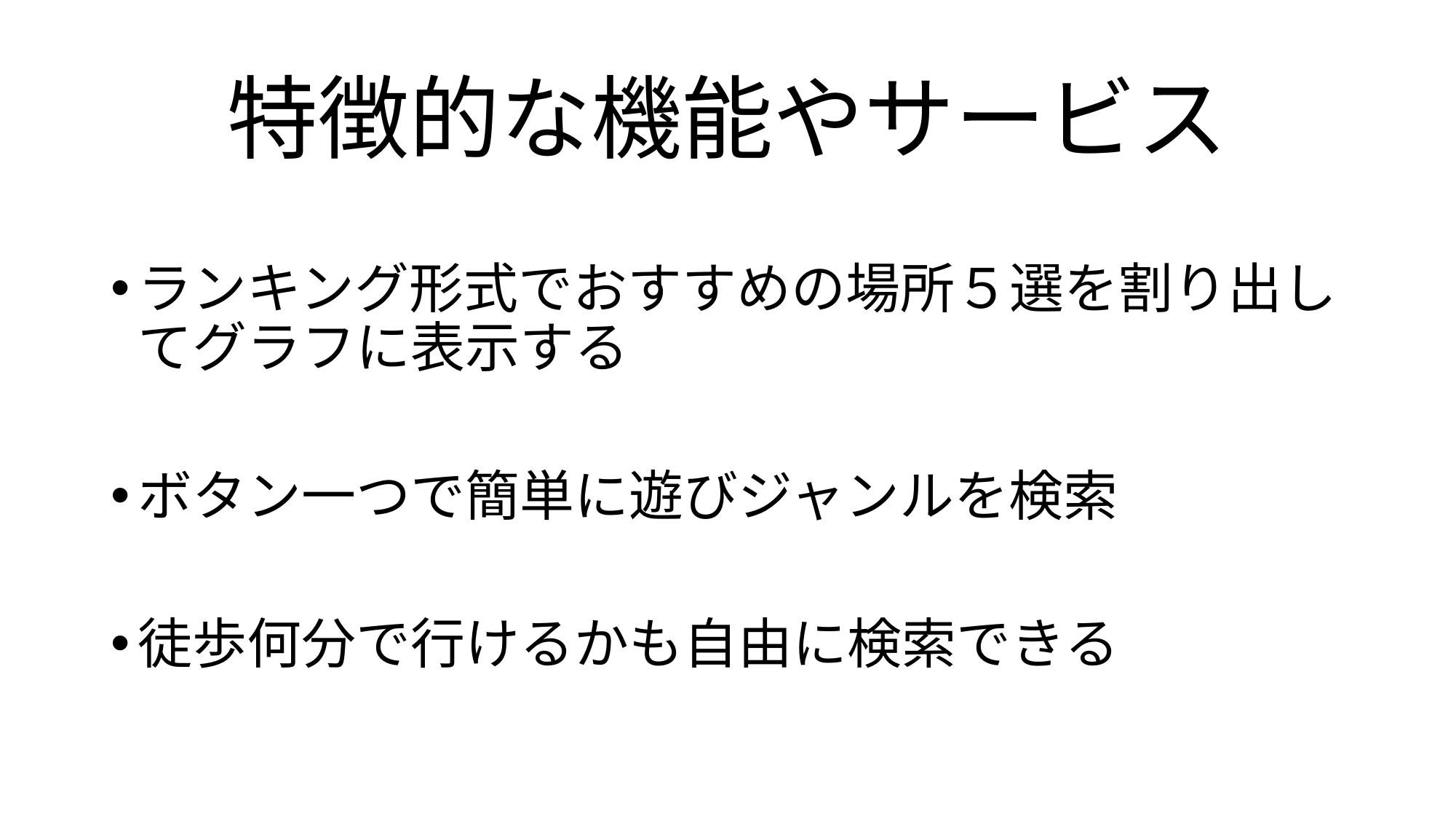

# 特徴的な機能やサービス
ランキング形式でおすすめの場所５選を割り出してグラフに表示する

ボタン一つで簡単に遊びジャンルを検索

徒歩何分で行けるかも自由に検索できる